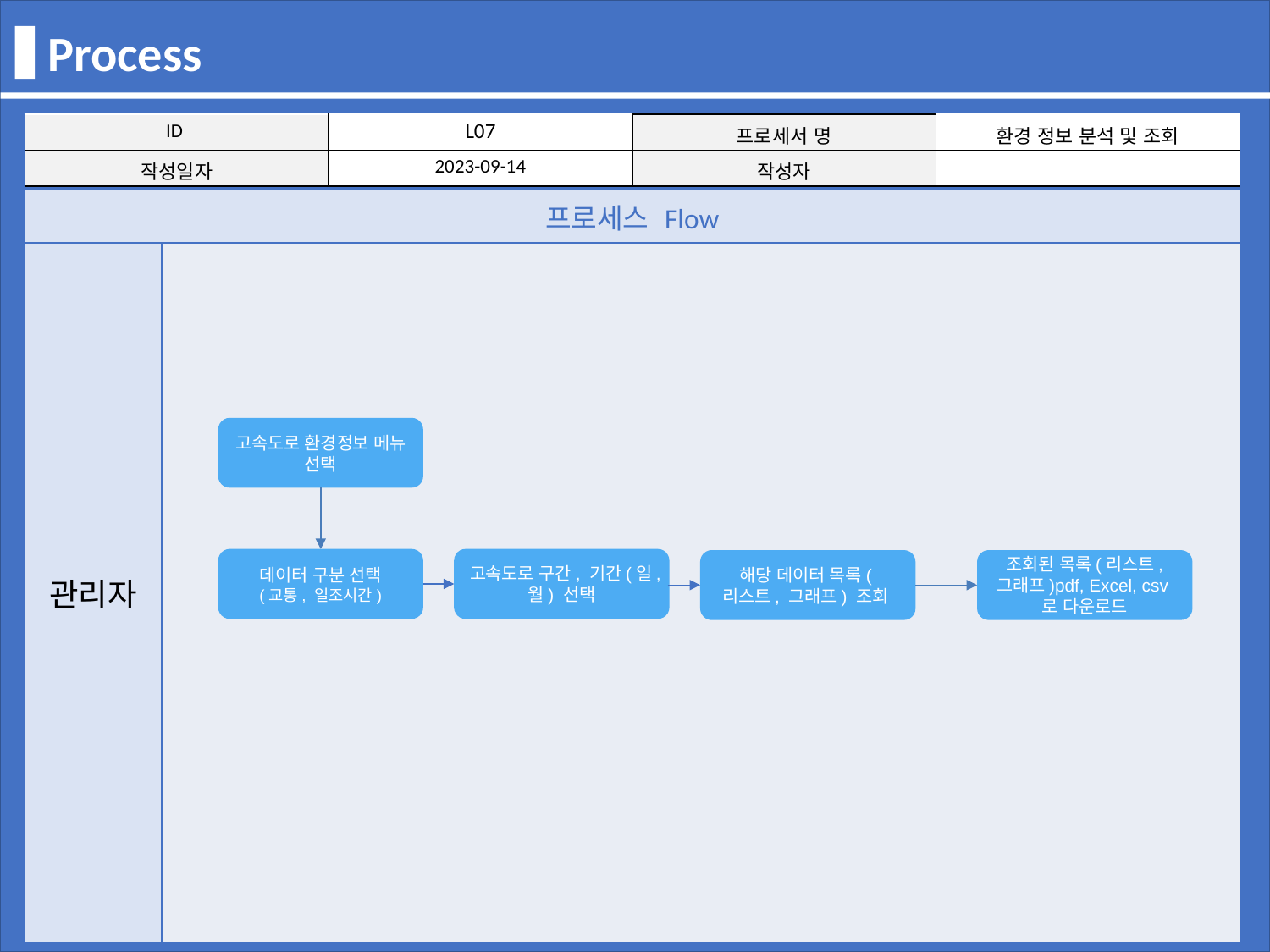

Process

| ID | L07 | 프로세서 명 | 환경 정보 분석 및 조회 |
| --- | --- | --- | --- |
| 작성일자 | 2023-09-14 | 작성자 |  |
| 프로세스 Flow |  |
| --- | --- |
| 관리자 |  |
고속도로 환경정보 메뉴 선택
데이터 구분 선택
(교통, 일조시간)
고속도로 구간, 기간(일,월) 선택
해당 데이터 목록(리스트, 그래프) 조회
조회된 목록(리스트, 그래프)pdf, Excel, csv로 다운로드